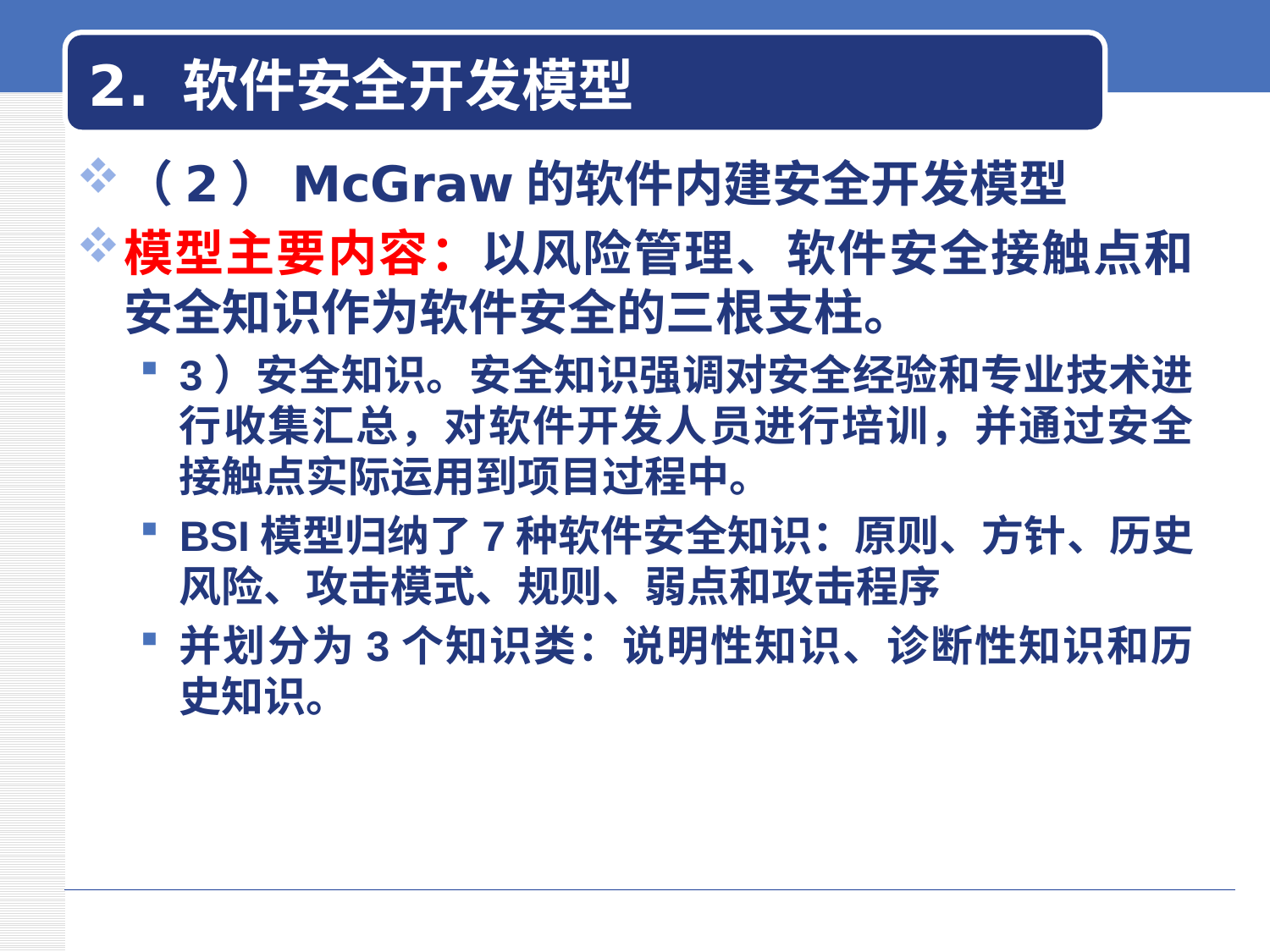

# 2. 软件安全开发模型
（2）McGraw的软件内建安全开发模型
模型主要内容：以风险管理、软件安全接触点和安全知识作为软件安全的三根支柱。
3）安全知识。安全知识强调对安全经验和专业技术进行收集汇总，对软件开发人员进行培训，并通过安全接触点实际运用到项目过程中。
BSI模型归纳了7种软件安全知识：原则、方针、历史风险、攻击模式、规则、弱点和攻击程序
并划分为3个知识类：说明性知识、诊断性知识和历史知识。